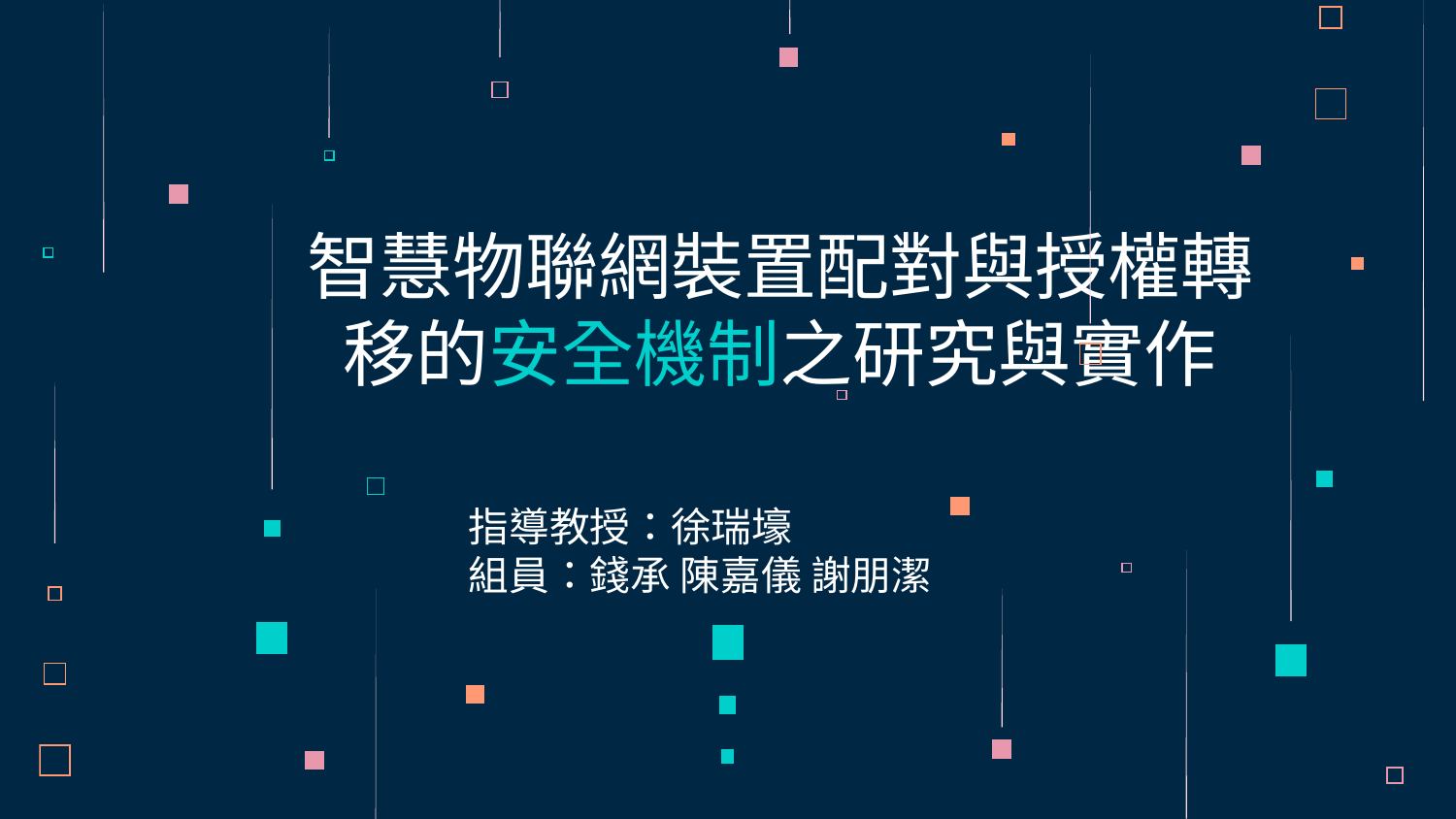

智慧物聯網裝置配對與授權轉移的安全機制之研究與實作

指導教授：徐瑞壕
組員：錢承 陳嘉儀 謝朋潔